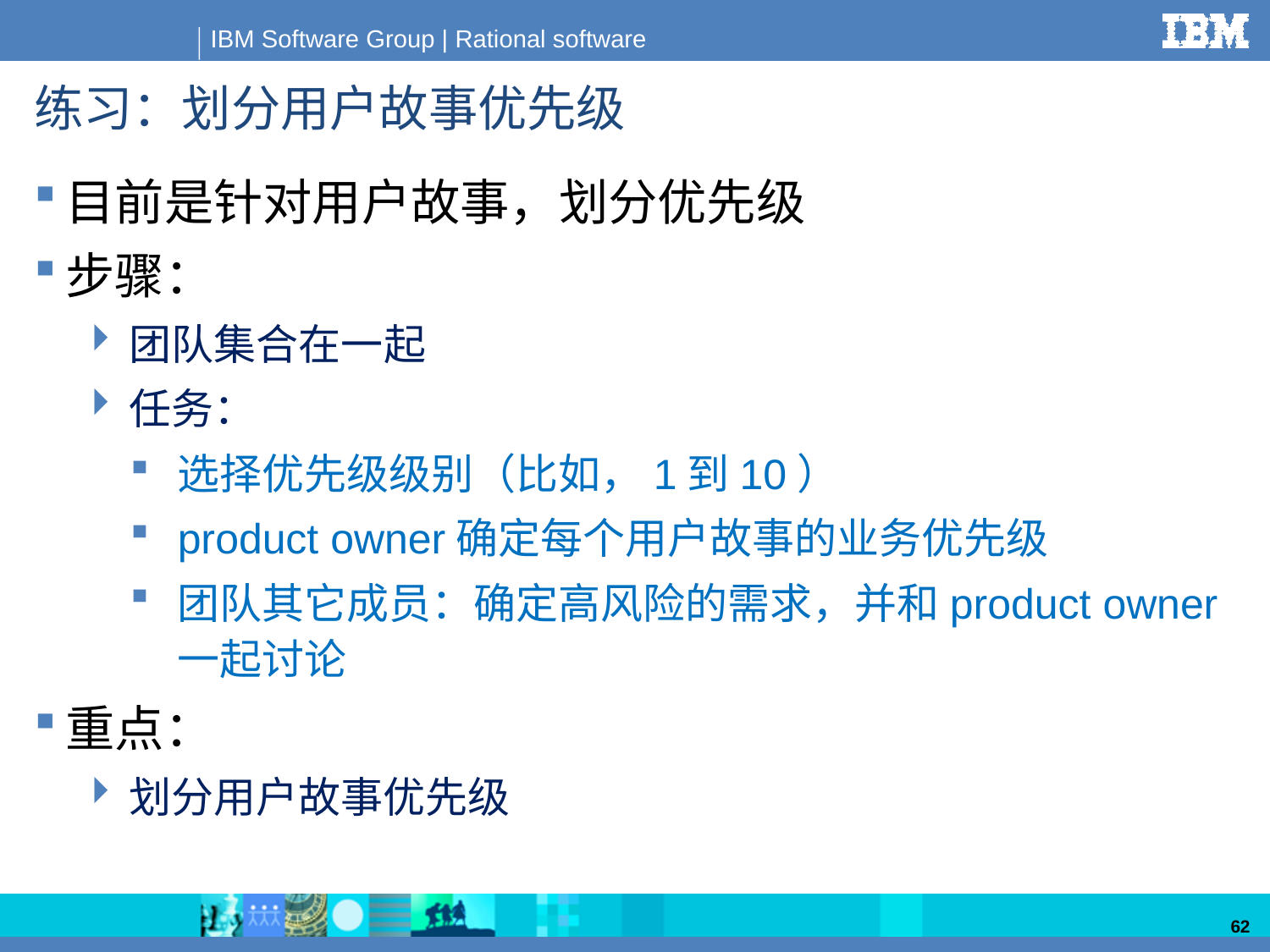

# 练习：划分用户故事优先级
目前是针对用户故事，划分优先级
步骤：
团队集合在一起
任务：
选择优先级级别（比如，1到10）
product owner确定每个用户故事的业务优先级
团队其它成员：确定高风险的需求，并和product owner一起讨论
重点：
划分用户故事优先级
62